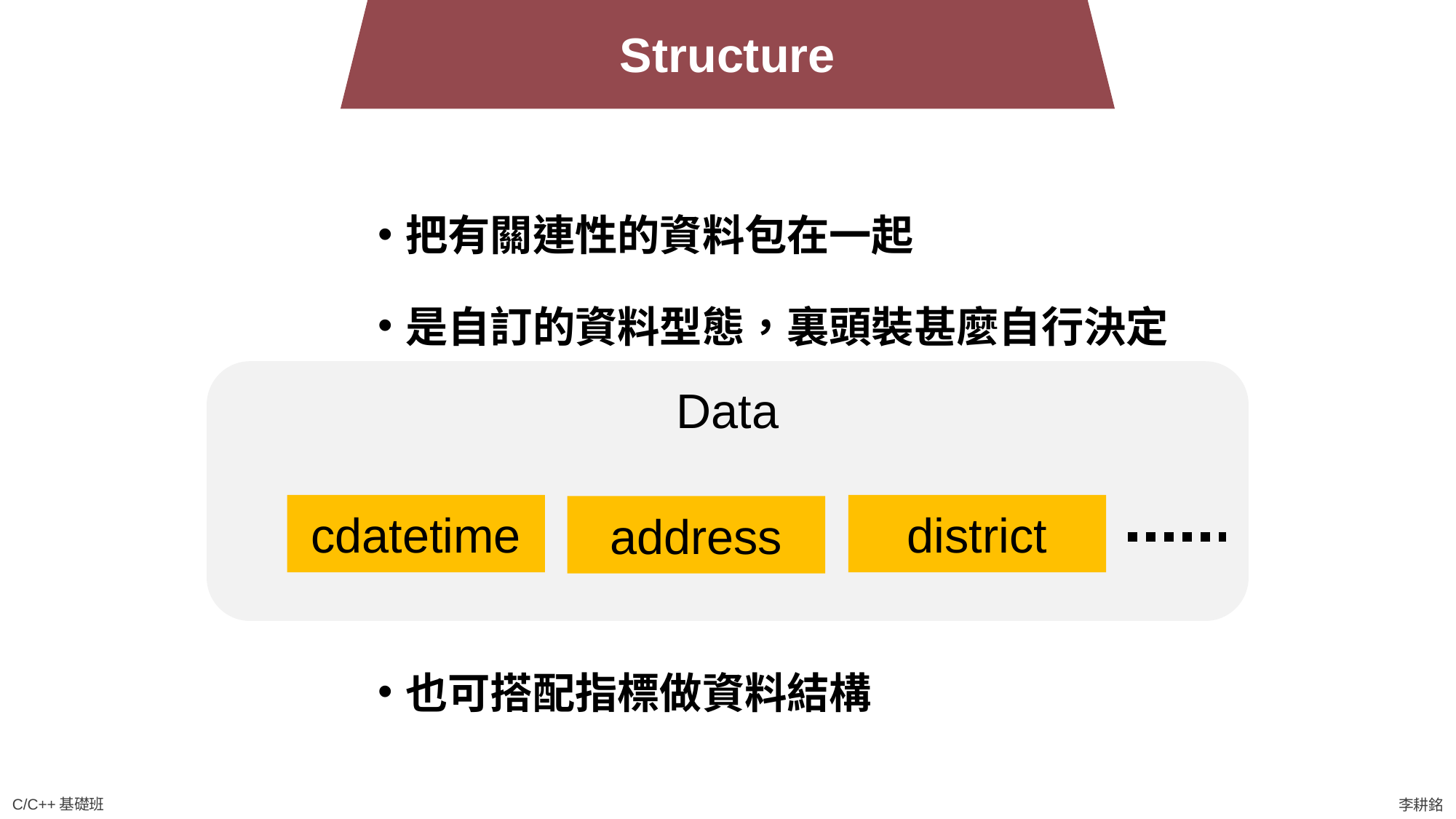

Structure
把有關連性的資料包在一起
是自訂的資料型態，裏頭裝甚麼自行決定

也可搭配指標做資料結構

Data
cdatetime
district
address
C/C++基礎班
李耕銘